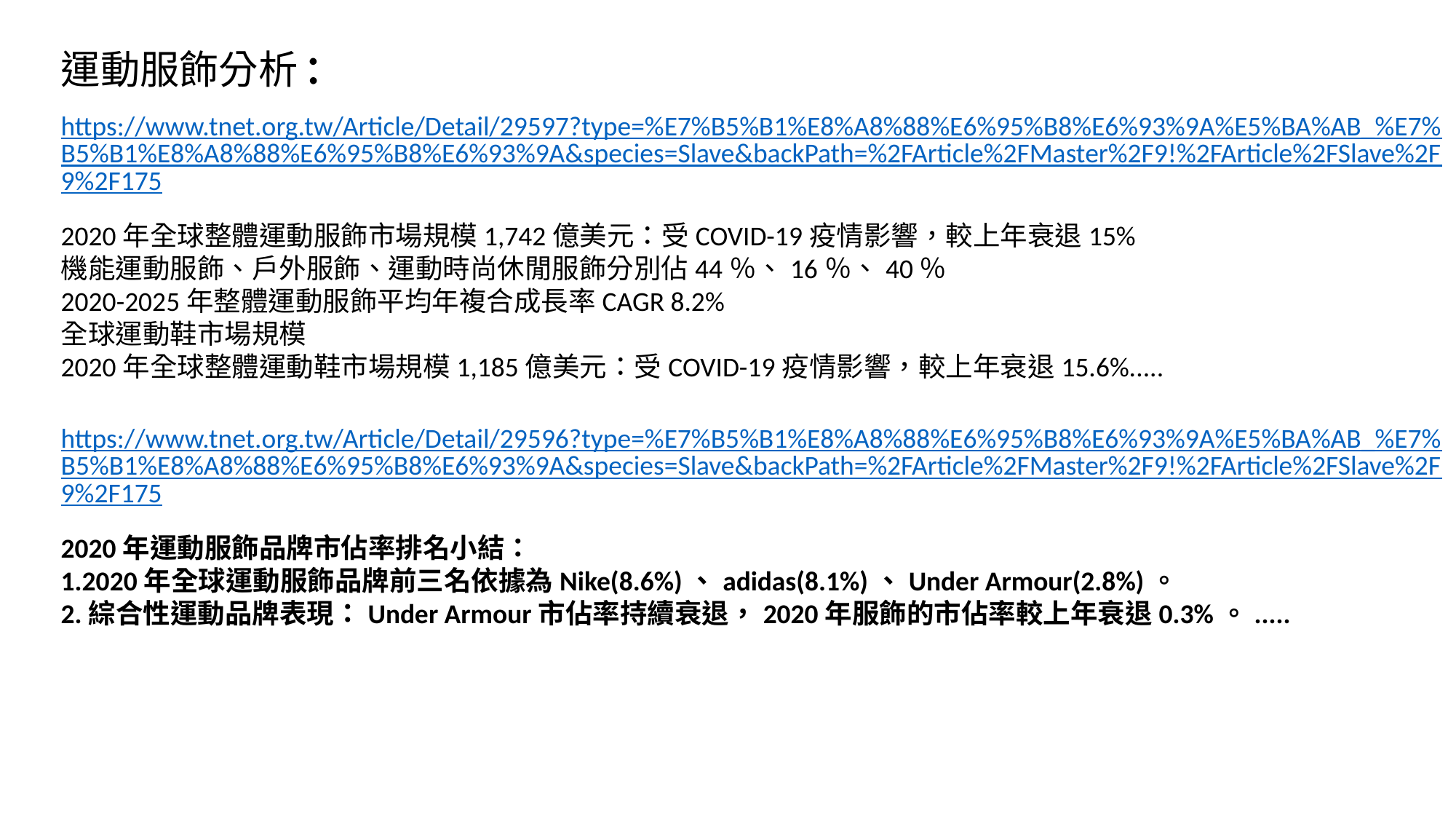

# 運動服飾分析:
https://www.tnet.org.tw/Article/Detail/29597?type=%E7%B5%B1%E8%A8%88%E6%95%B8%E6%93%9A%E5%BA%AB_%E7%B5%B1%E8%A8%88%E6%95%B8%E6%93%9A&species=Slave&backPath=%2FArticle%2FMaster%2F9!%2FArticle%2FSlave%2F9%2F175
2020年全球整體運動服飾市場規模1,742億美元：受COVID-19疫情影響，較上年衰退15%
機能運動服飾、戶外服飾、運動時尚休閒服飾分別佔44％、16％、40％
2020-2025年整體運動服飾平均年複合成長率CAGR 8.2%
全球運動鞋市場規模
2020年全球整體運動鞋市場規模1,185億美元：受COVID-19疫情影響，較上年衰退15.6%.....
https://www.tnet.org.tw/Article/Detail/29596?type=%E7%B5%B1%E8%A8%88%E6%95%B8%E6%93%9A%E5%BA%AB_%E7%B5%B1%E8%A8%88%E6%95%B8%E6%93%9A&species=Slave&backPath=%2FArticle%2FMaster%2F9!%2FArticle%2FSlave%2F9%2F175

2020年運動服飾品牌市佔率排名小結：
1.2020年全球運動服飾品牌前三名依據為Nike(8.6%)、adidas(8.1%)、Under Armour(2.8%)。
2.綜合性運動品牌表現：Under Armour市佔率持續衰退，2020年服飾的市佔率較上年衰退0.3%。.....